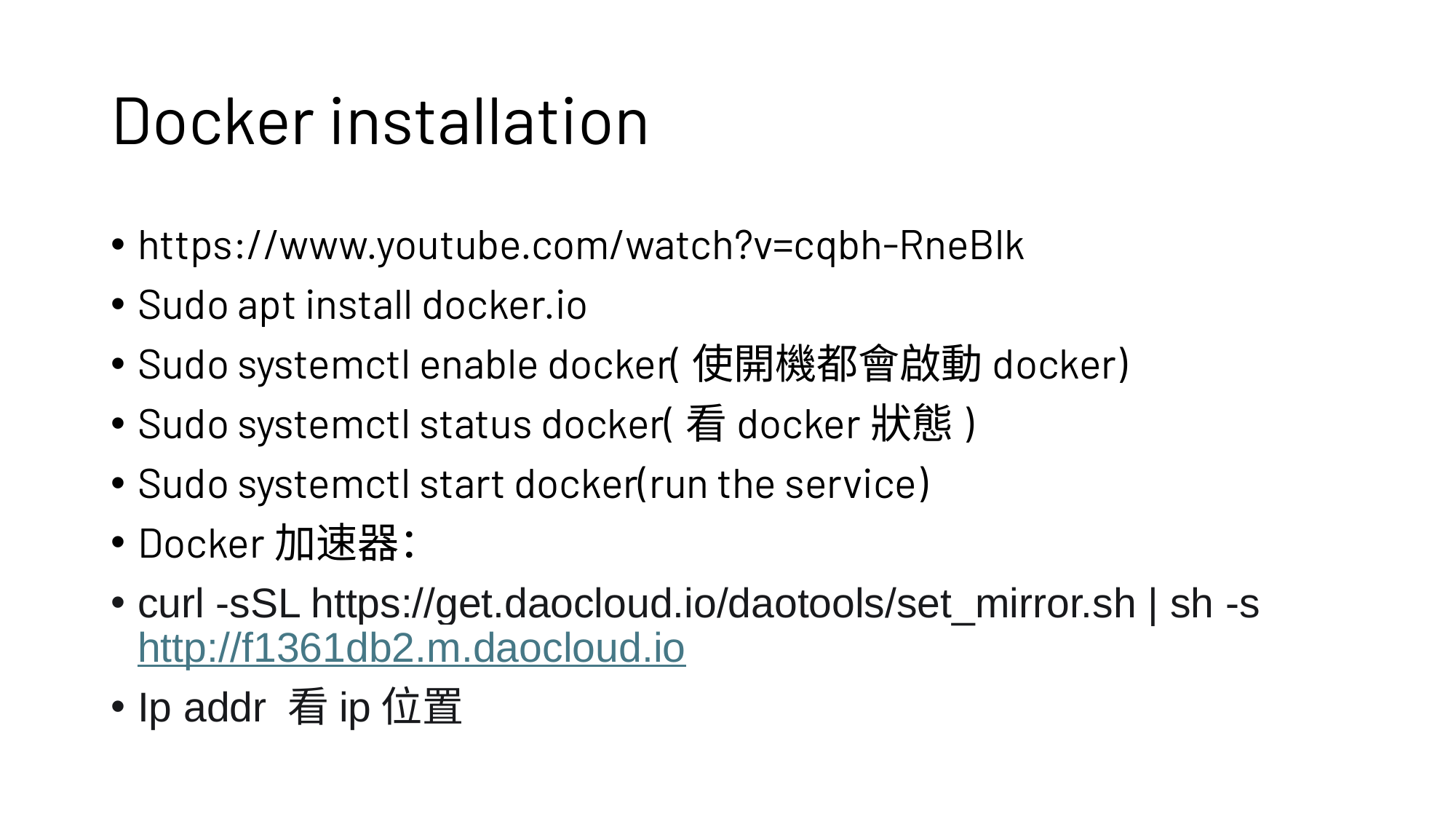

# Docker installation
https://www.youtube.com/watch?v=cqbh-RneBlk
Sudo apt install docker.io
Sudo systemctl enable docker(使開機都會啟動docker)
Sudo systemctl status docker(看docker狀態)
Sudo systemctl start docker(run the service)
Docker加速器：
curl -sSL https://get.daocloud.io/daotools/set_mirror.sh | sh -s http://f1361db2.m.daocloud.io
Ip addr 看ip位置